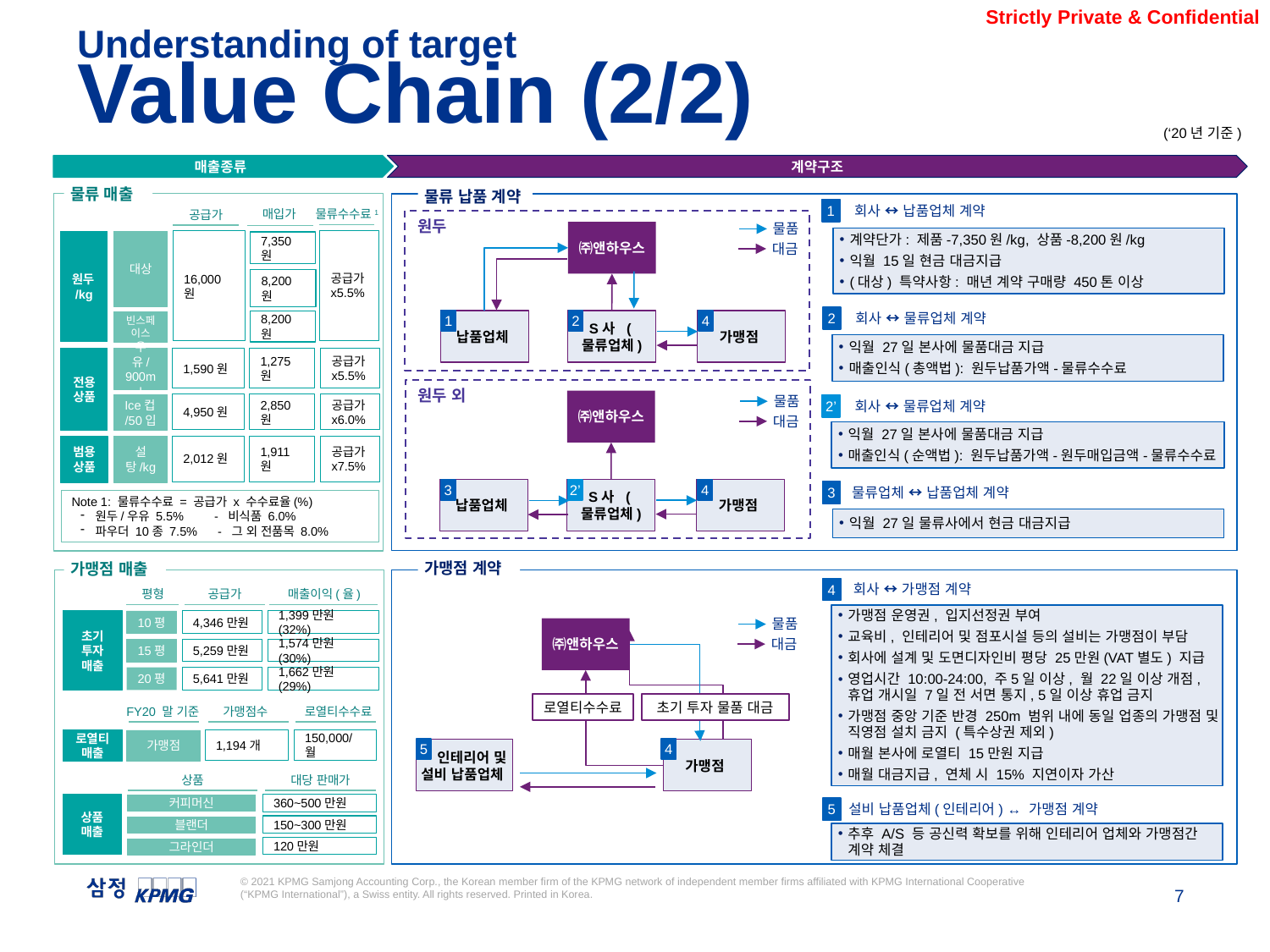

Understanding of target
Value Chain (2/2)
(‘20년 기준)
계약구조
매출종류
물류 납품 계약
물류 매출

회사 ↔ 납품업체 계약
1
계약단가: 제품-7,350원/kg, 상품-8,200원/kg
익월 15일 현금 대금지급
(대상) 특약사항: 매년 계약 구매량 450톤 이상
매입가
물류수수료1
공급가
원두
물품
㈜앤하우스
공급가x5.5%
16,000원
대상
원두/kg
7,350원
대금
8,200원
회사 ↔ 물류업체 계약
2
익월 27일 본사에 물품대금 지급
매출인식(총액법): 원두납품가액-물류수수료
납품업체
S사  (물류업체)
가맹점
1
2
4
8,200원
빈스페이스
1,275원
공급가x5.5%
전용 상품
1,590원
우유/900ml
원두 외
물품
대금
㈜앤하우스
회사 ↔ 물류업체 계약
2’
익월 27일 본사에 물품대금 지급
매출인식(순액법): 원두납품가액-원두매입금액-물류수수료
2,850원
공급가x6.0%
4,950원
Ice컵/50입
1,911원
공급가x7.5%
범용 상품
2,012원
설탕/kg
물류업체 ↔ 납품업체 계약
3
익월 27일 물류사에서 현금 대금지급
납품업체
S사  (물류업체)
가맹점
3
2’
4
Note 1: 물류수수료 = 공급가 x 수수료율(%)
원두/우유 5.5%         -  비식품 6.0%
파우더 10종 7.5%      -  그 외 전품목 8.0%
가맹점 계약
가맹점 매출

회사 ↔ 가맹점 계약
4
평형
공급가
매출이익(율)
가맹점 운영권, 입지선정권 부여
교육비, 인테리어 및 점포시설 등의 설비는 가맹점이 부담
회사에 설계 및 도면디자인비 평당 25만원(VAT별도) 지급
영업시간 10:00-24:00, 주5일 이상, 월 22일 이상 개점, 휴업 개시일 7일 전 서면 통지, 5일 이상 휴업 금지
가맹점 중앙 기준 반경 250m 범위 내에 동일 업종의 가맹점 및 직영점 설치 금지 (특수상권 제외)
매월 본사에 로열티 15만원 지급
매월 대금지급, 연체 시 15% 지연이자 가산
물품
대금
초기
투자
매출
10평
4,346만원
1,399만원 (32%)
㈜앤하우스
   인테리어 및 설비 납품업체
가맹점
15평
5,259만원
1,574만원 (30%)
20평
5,641만원
1,662만원 (29%)
로열티수수료
초기 투자 물품 대금
FY20 말 기준
가맹점수
로열티수수료
150,000/월
1,194개
가맹점
로열티매출
5
4
상품
대당 판매가
설비 납품업체(인테리어) ↔ 가맹점 계약
5
상품
매출
360~500만원
커피머신
150~300만원
블랜더
추후 A/S 등 공신력 확보를 위해 인테리어 업체와 가맹점간 계약 체결
120만원
그라인더